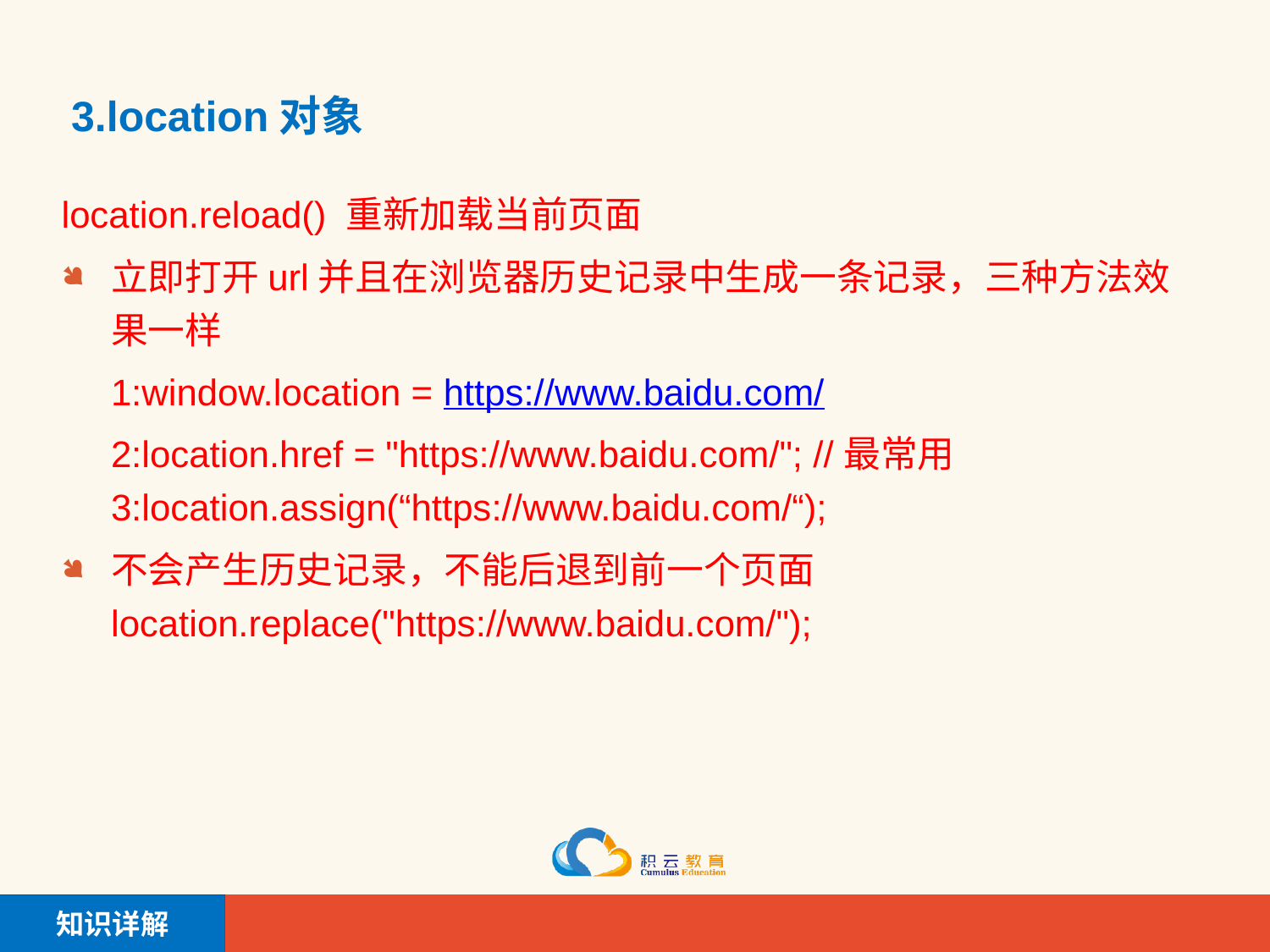

# 3.location对象
location.reload() 重新加载当前页面
立即打开url并且在浏览器历史记录中生成一条记录，三种方法效果一样
	1:window.location = https://www.baidu.com/
	2:location.href = "https://www.baidu.com/"; //最常用3:location.assign(“https://www.baidu.com/“);
不会产生历史记录，不能后退到前一个页面location.replace("https://www.baidu.com/");